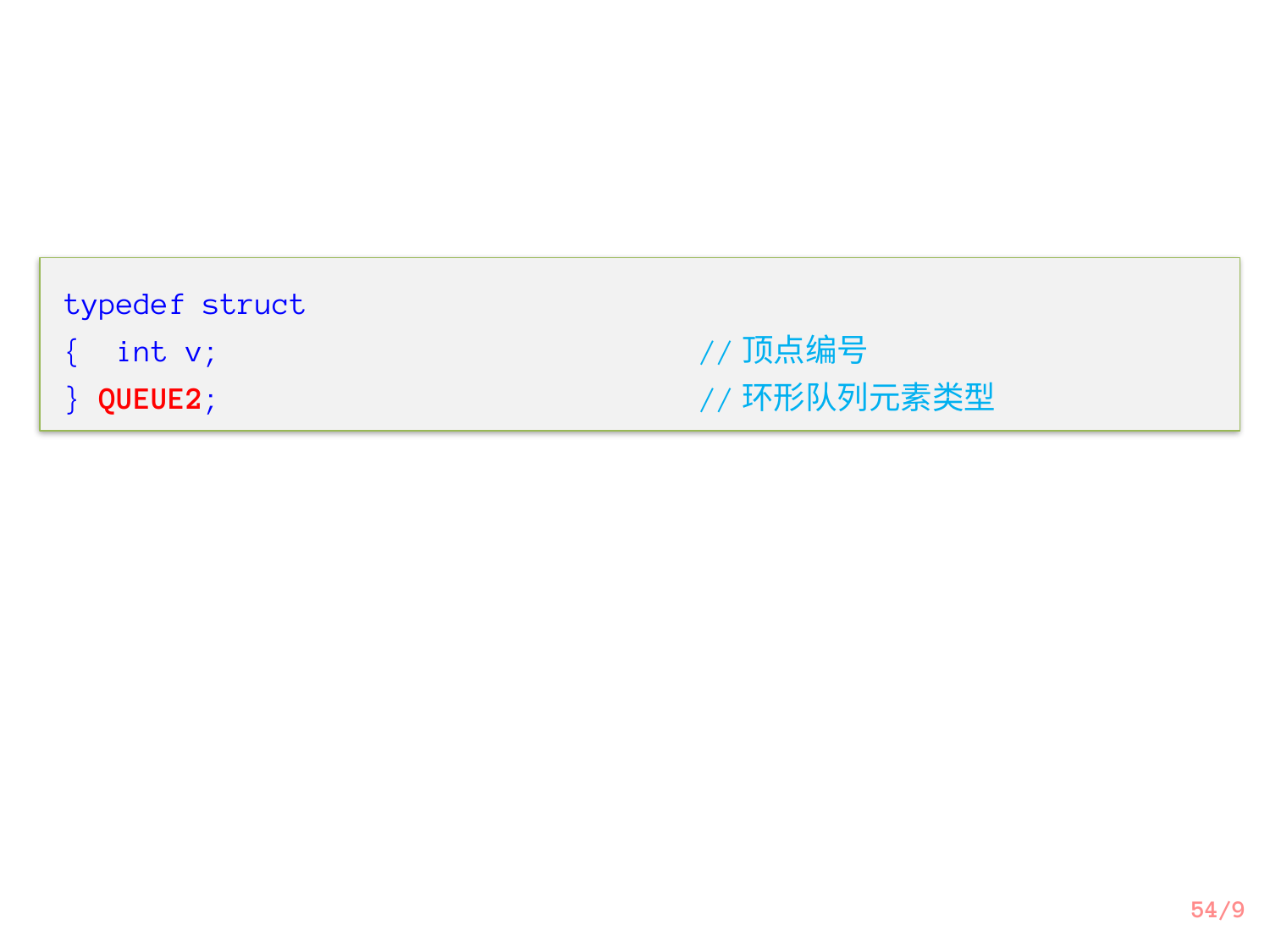

typedef struct
{  int v;				//顶点编号
} QUEUE2;				//环形队列元素类型
54/9